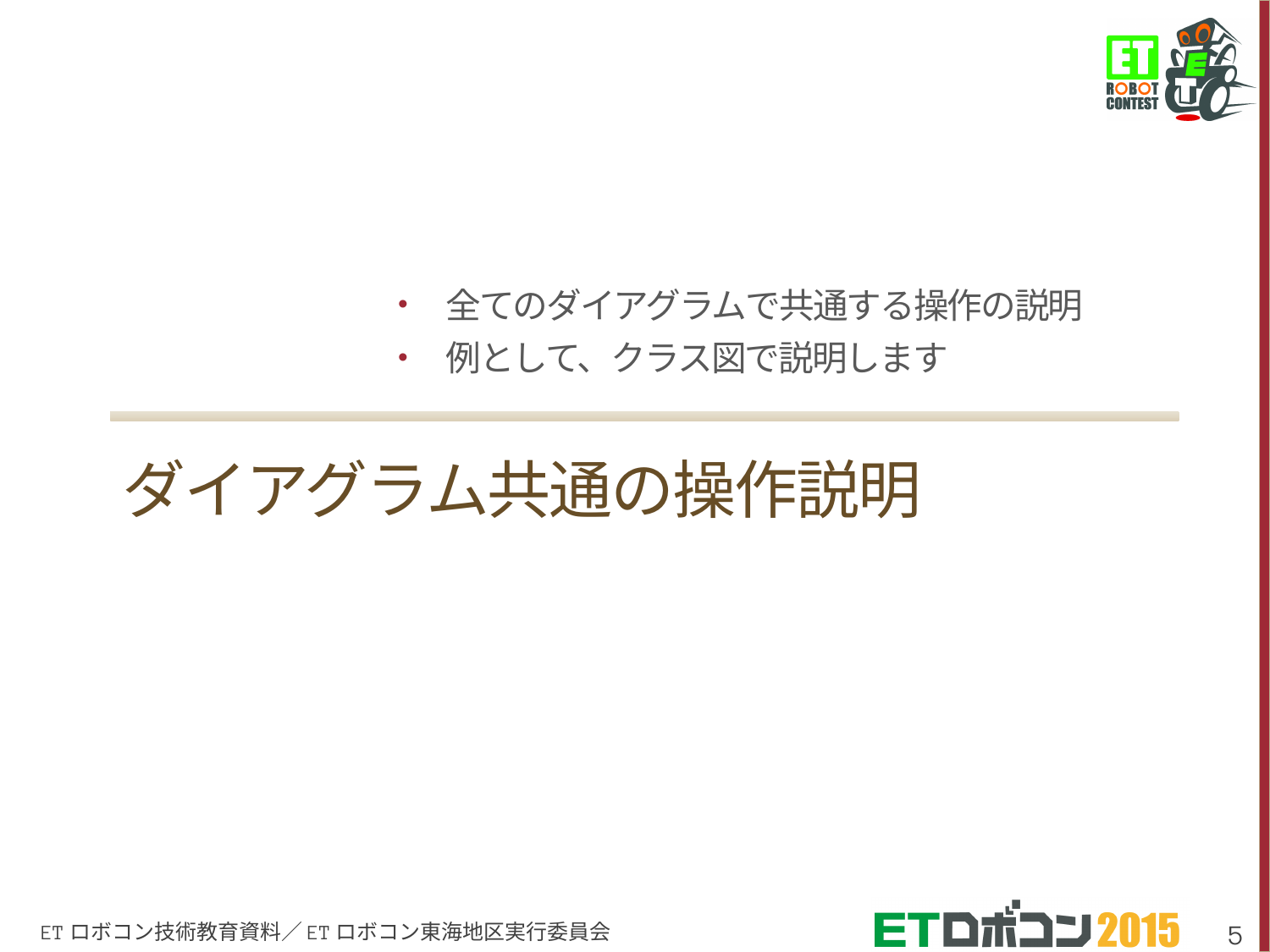

全てのダイアグラムで共通する操作の説明
例として、クラス図で説明します
# ダイアグラム共通の操作説明
ETロボコン技術教育資料／ETロボコン東海地区実行委員会
5